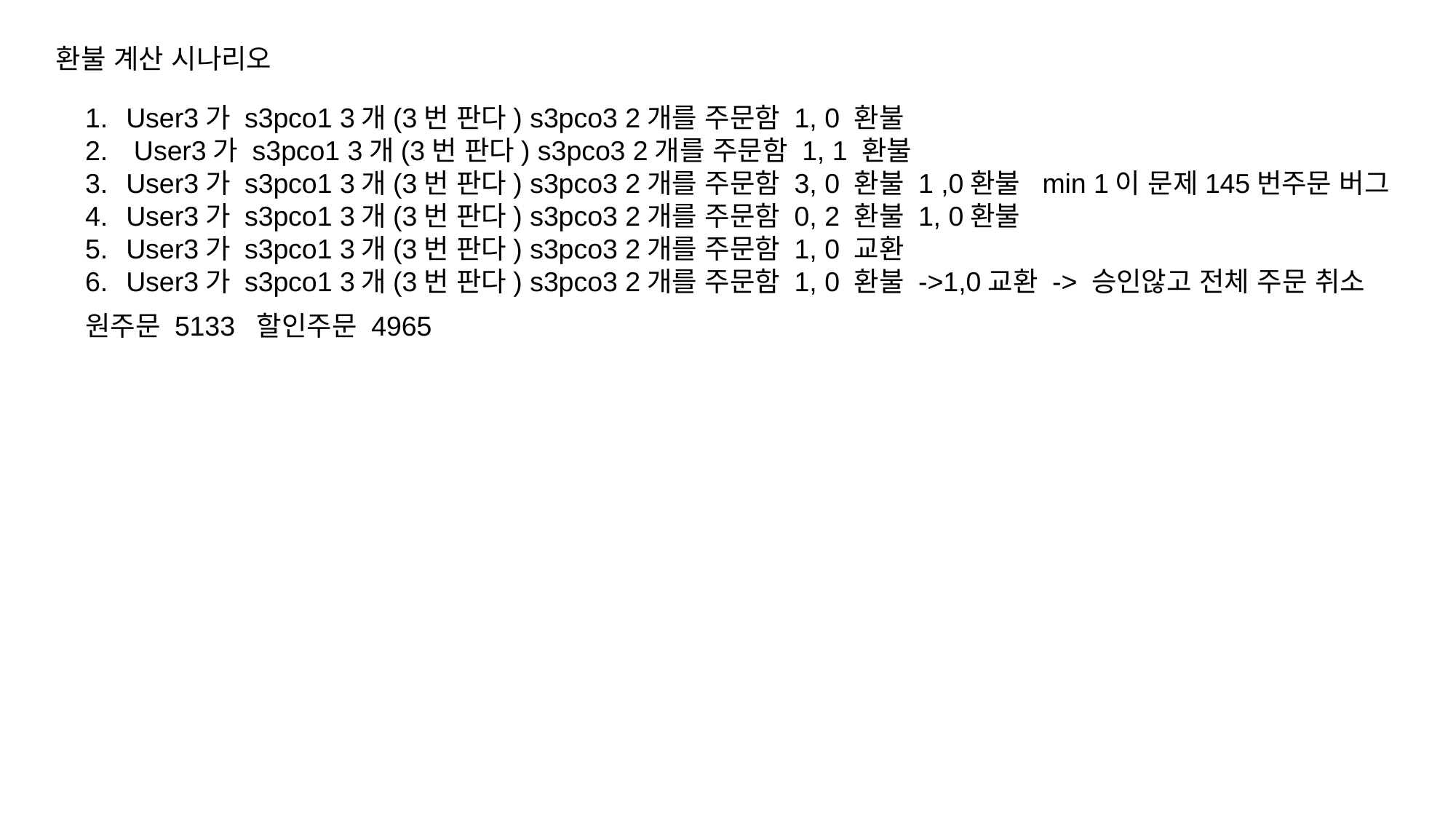

환불 계산 시나리오
User3가 s3pco1 3개(3번 판다) s3pco3 2개를 주문함 1, 0 환불
 User3가 s3pco1 3개(3번 판다) s3pco3 2개를 주문함 1, 1 환불
User3가 s3pco1 3개(3번 판다) s3pco3 2개를 주문함 3, 0 환불 1 ,0환불  min 1이 문제145번주문 버그
User3가 s3pco1 3개(3번 판다) s3pco3 2개를 주문함 0, 2 환불 1, 0환불
User3가 s3pco1 3개(3번 판다) s3pco3 2개를 주문함 1, 0 교환
User3가 s3pco1 3개(3번 판다) s3pco3 2개를 주문함 1, 0 환불 ->1,0교환 -> 승인않고 전체 주문 취소
원주문 5133  할인주문 4965